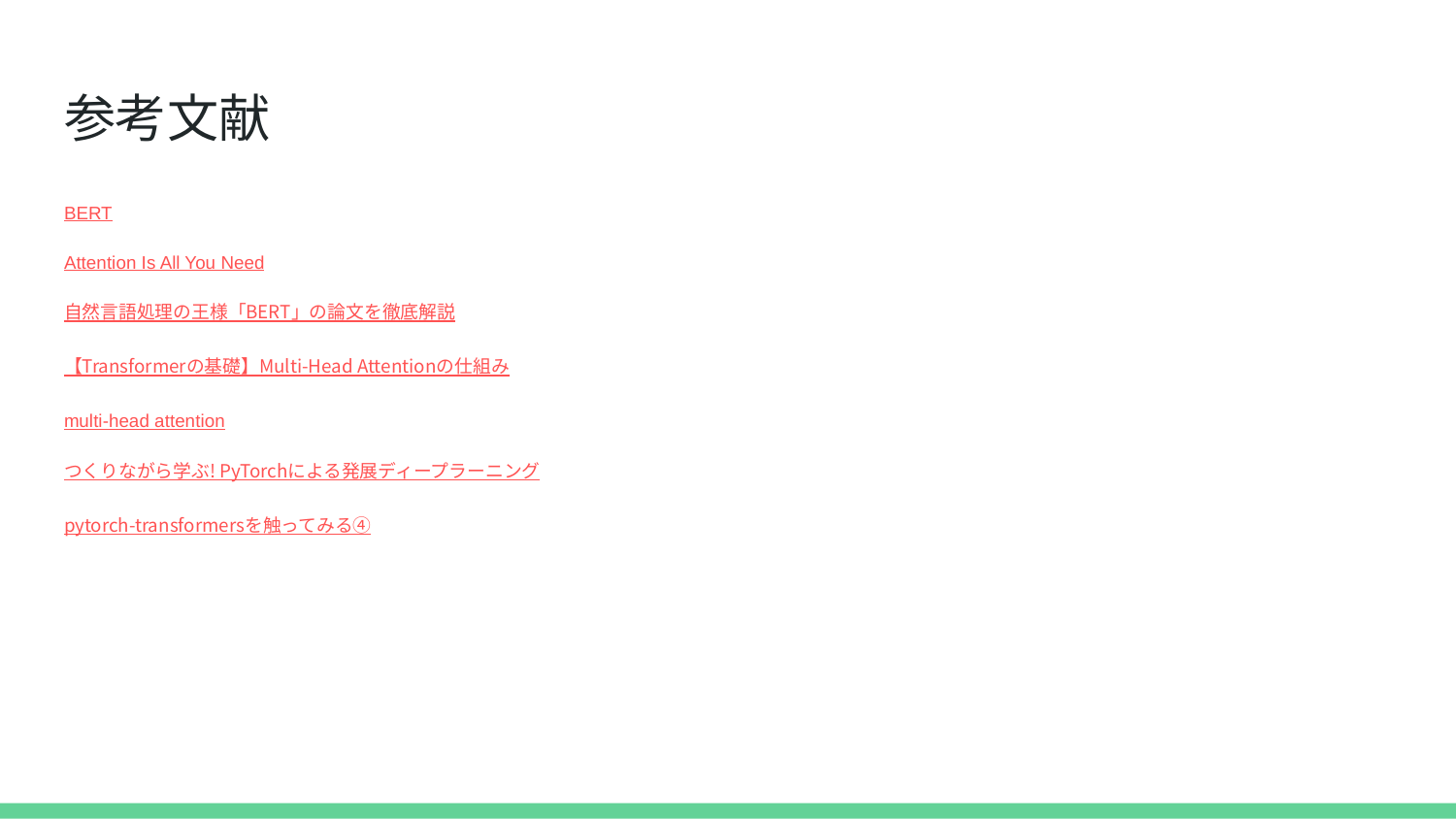

# 参考文献

BERT
Attention Is All You Need
自然言語処理の王様「BERT」の論文を徹底解説
【Transformerの基礎】Multi-Head Attentionの仕組み
multi-head attention
つくりながら学ぶ! PyTorchによる発展ディープラーニング
pytorch-transformersを触ってみる④